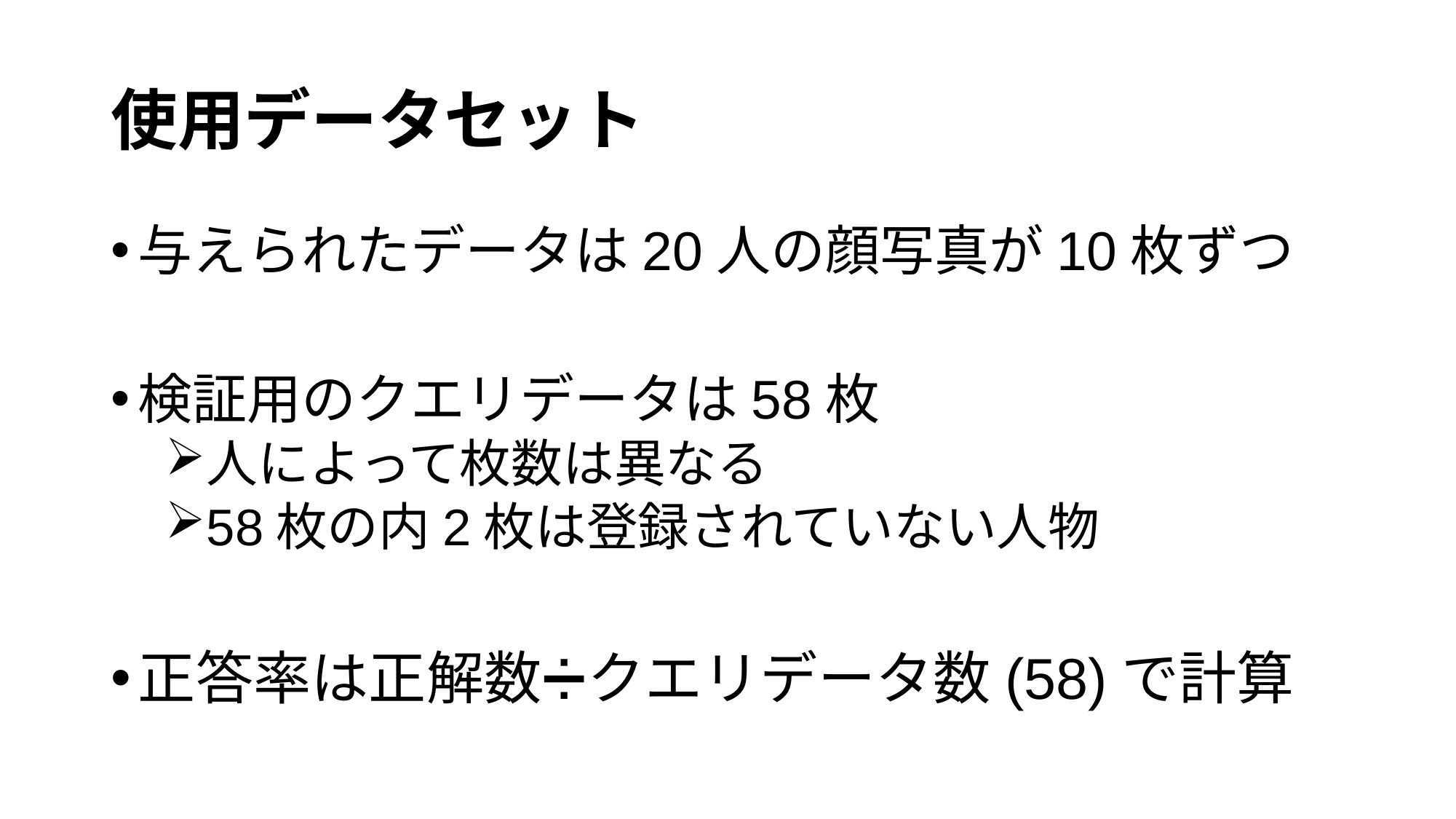

# 使用データセット
与えられたデータは20人の顔写真が10枚ずつ

検証用のクエリデータは58枚
人によって枚数は異なる
58枚の内2枚は登録されていない人物

正答率は正解数➗クエリデータ数(58)で計算